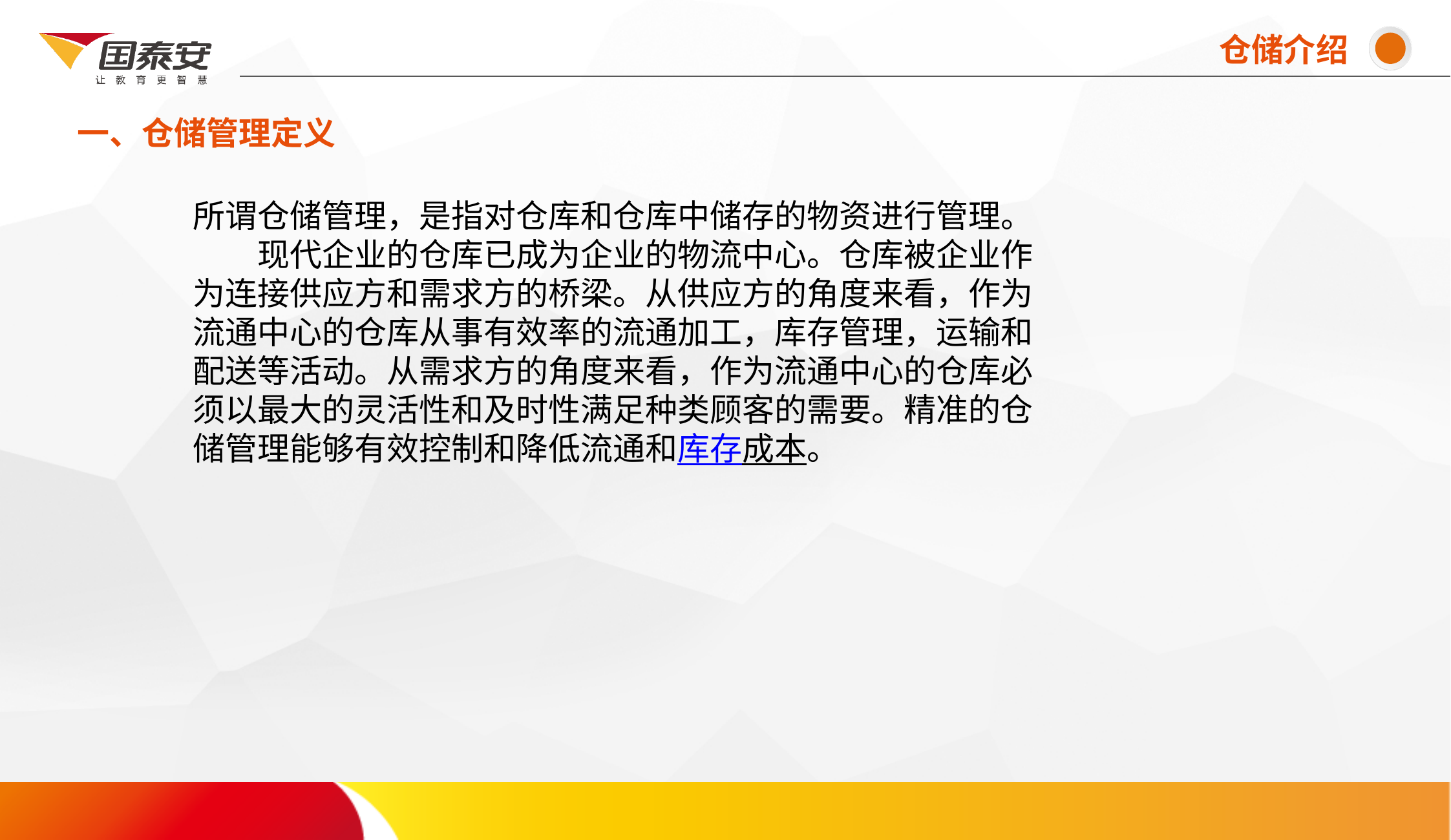

仓储介绍
一、仓储管理定义
# 所谓仓储管理，是指对仓库和仓库中储存的物资进行管理。 　　现代企业的仓库已成为企业的物流中心。仓库被企业作为连接供应方和需求方的桥梁。从供应方的角度来看，作为流通中心的仓库从事有效率的流通加工，库存管理，运输和配送等活动。从需求方的角度来看，作为流通中心的仓库必须以最大的灵活性和及时性满足种类顾客的需要。精准的仓储管理能够有效控制和降低流通和库存成本。